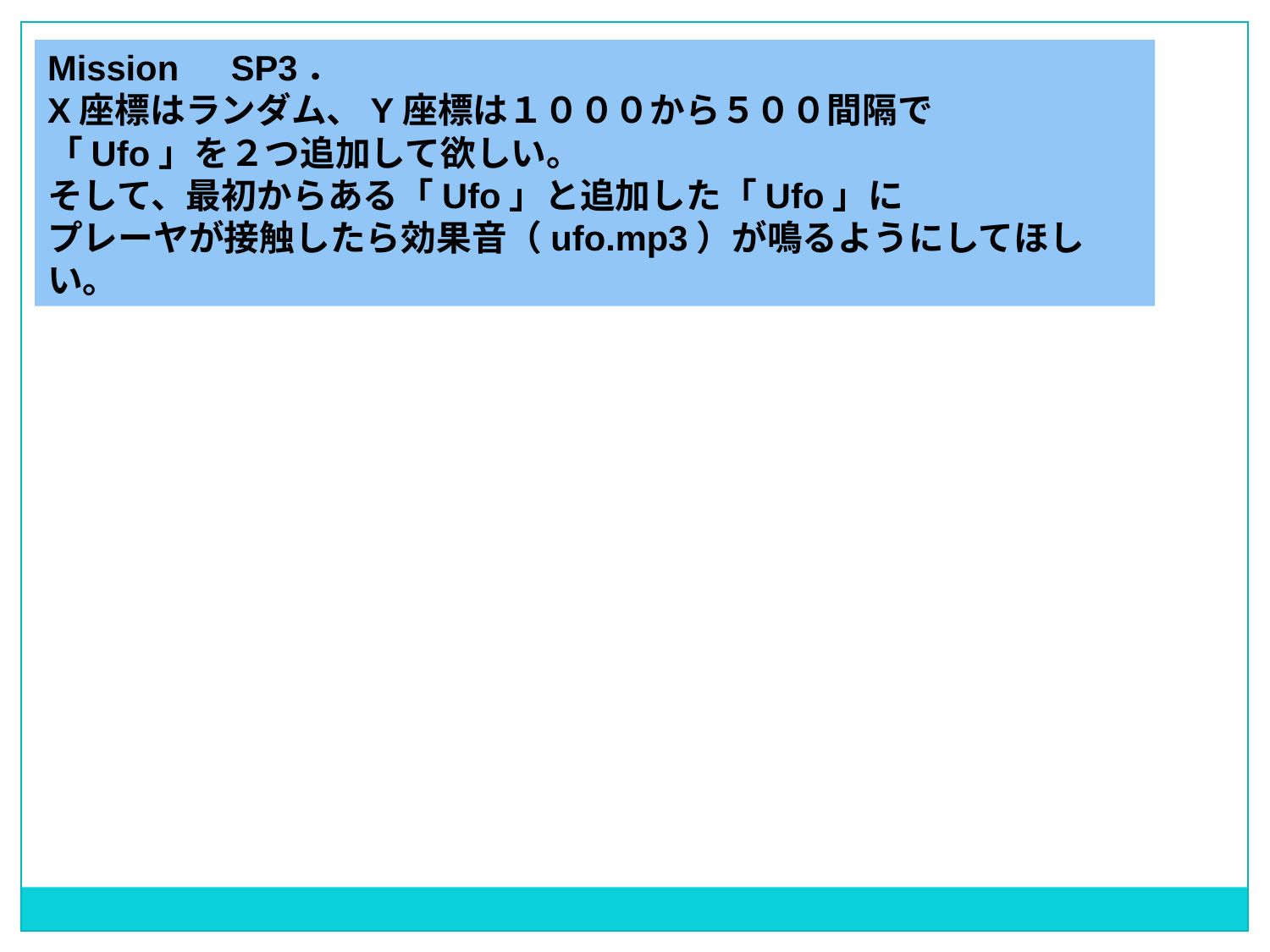

Mission　SP3．
X座標はランダム、Y座標は１０００から５００間隔で
「Ufo」を２つ追加して欲しい。
そして、最初からある「Ufo」と追加した「Ufo」に
プレーヤが接触したら効果音（ufo.mp3）が鳴るようにしてほしい。